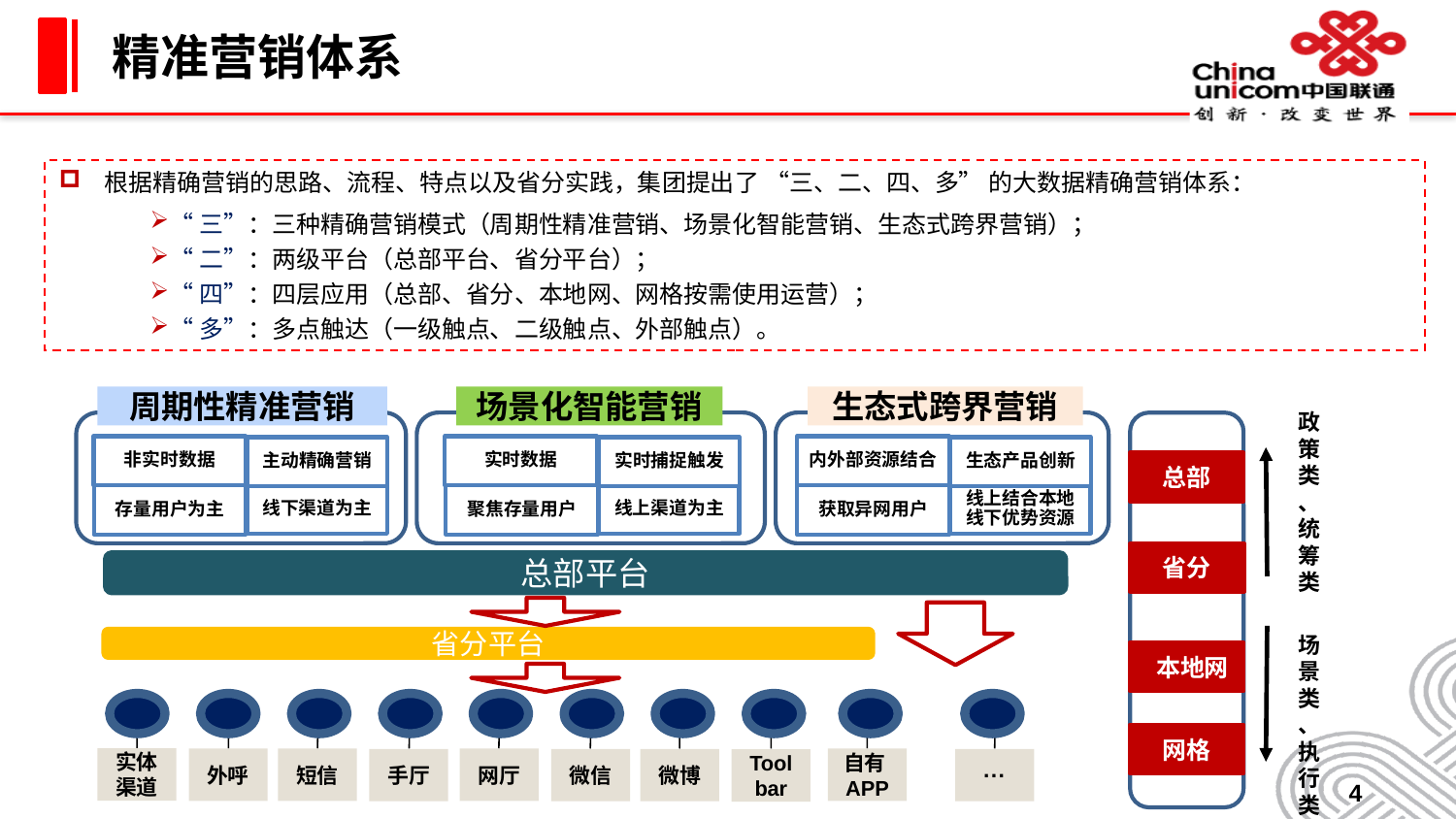

# 精准营销体系
根据精确营销的思路、流程、特点以及省分实践，集团提出了 “三、二、四、多” 的大数据精确营销体系：
“三”：三种精确营销模式（周期性精准营销、场景化智能营销、生态式跨界营销）；
“二”：两级平台（总部平台、省分平台）；
“四”：四层应用（总部、省分、本地网、网格按需使用运营）；
“多”：多点触达（一级触点、二级触点、外部触点）。
周期性精准营销
场景化智能营销
生态式跨界营销
政策类
、统筹类

非实时数据
实时数据
内外部资源结合
主动精确营销
实时捕捉触发
生态产品创新
总部
线下渠道为主
线上渠道为主
线上结合本地线下优势资源
存量用户为主
聚焦存量用户
获取异网用户
省分
总部平台

场景类
、
执行类
省分平台
 本地网

网格
实体
渠道
外呼
短信
网厅
自有APP
手厅
微信
微博
···
Toolbar
4